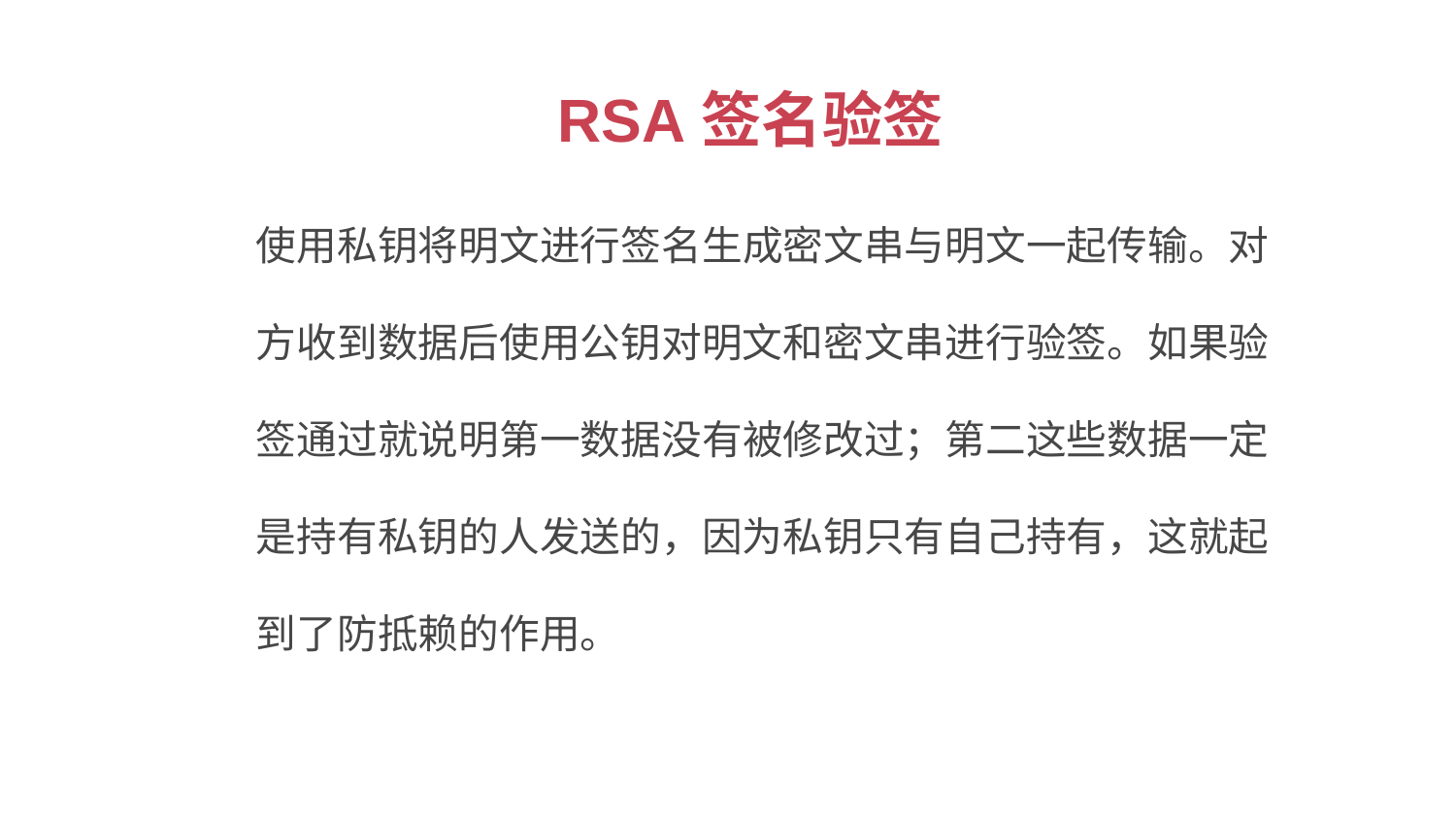

RSA签名验签
使用私钥将明文进行签名生成密文串与明文一起传输。对方收到数据后使用公钥对明文和密文串进行验签。如果验签通过就说明第一数据没有被修改过；第二这些数据一定是持有私钥的人发送的，因为私钥只有自己持有，这就起到了防抵赖的作用。